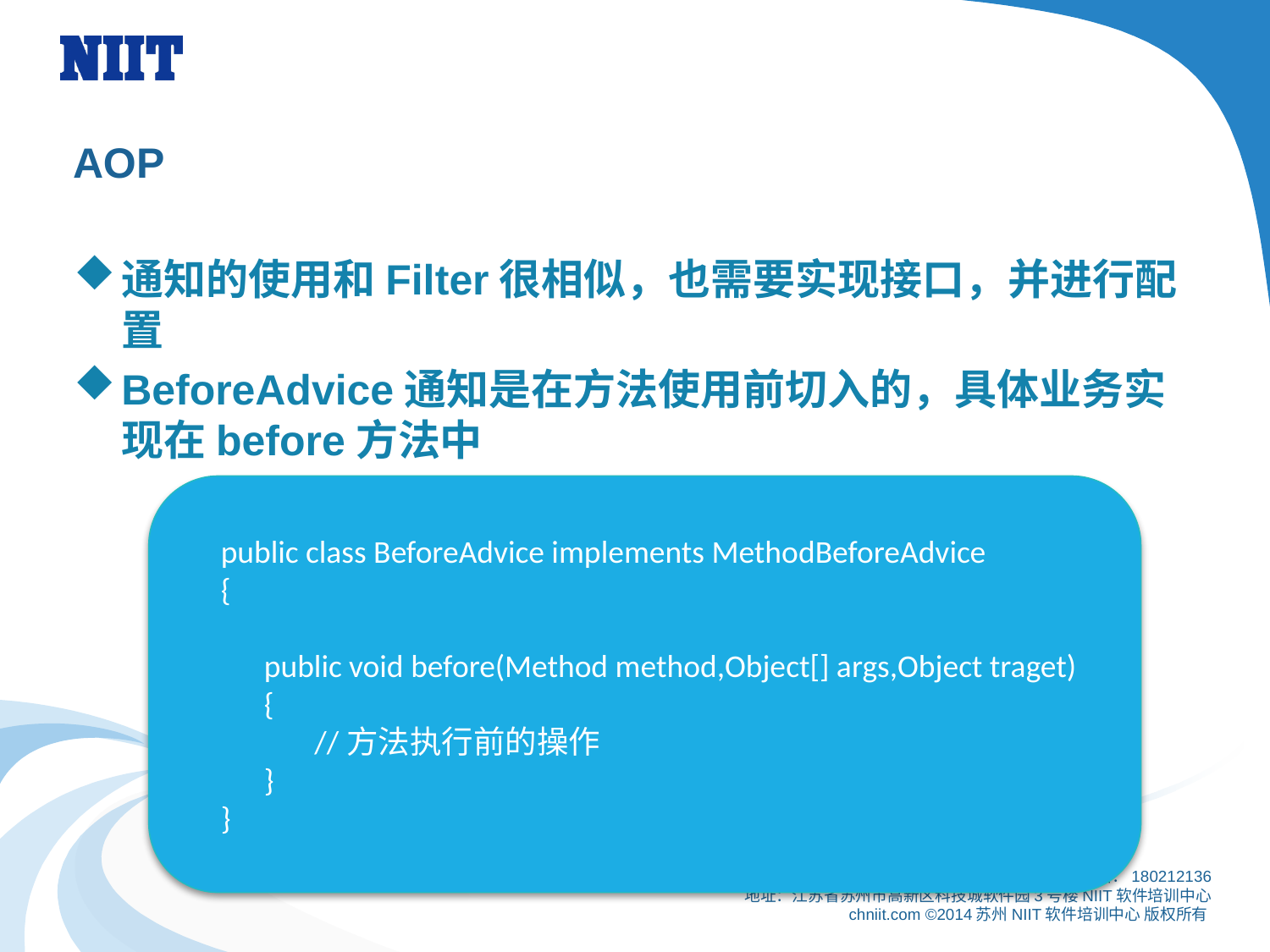

# AOP
通知的使用和Filter很相似，也需要实现接口，并进行配置
BeforeAdvice通知是在方法使用前切入的，具体业务实现在before方法中

public class BeforeAdvice implements MethodBeforeAdvice
{

      public void before(Method method,Object[] args,Object traget)
      {
             //方法执行前的操作
      }
}